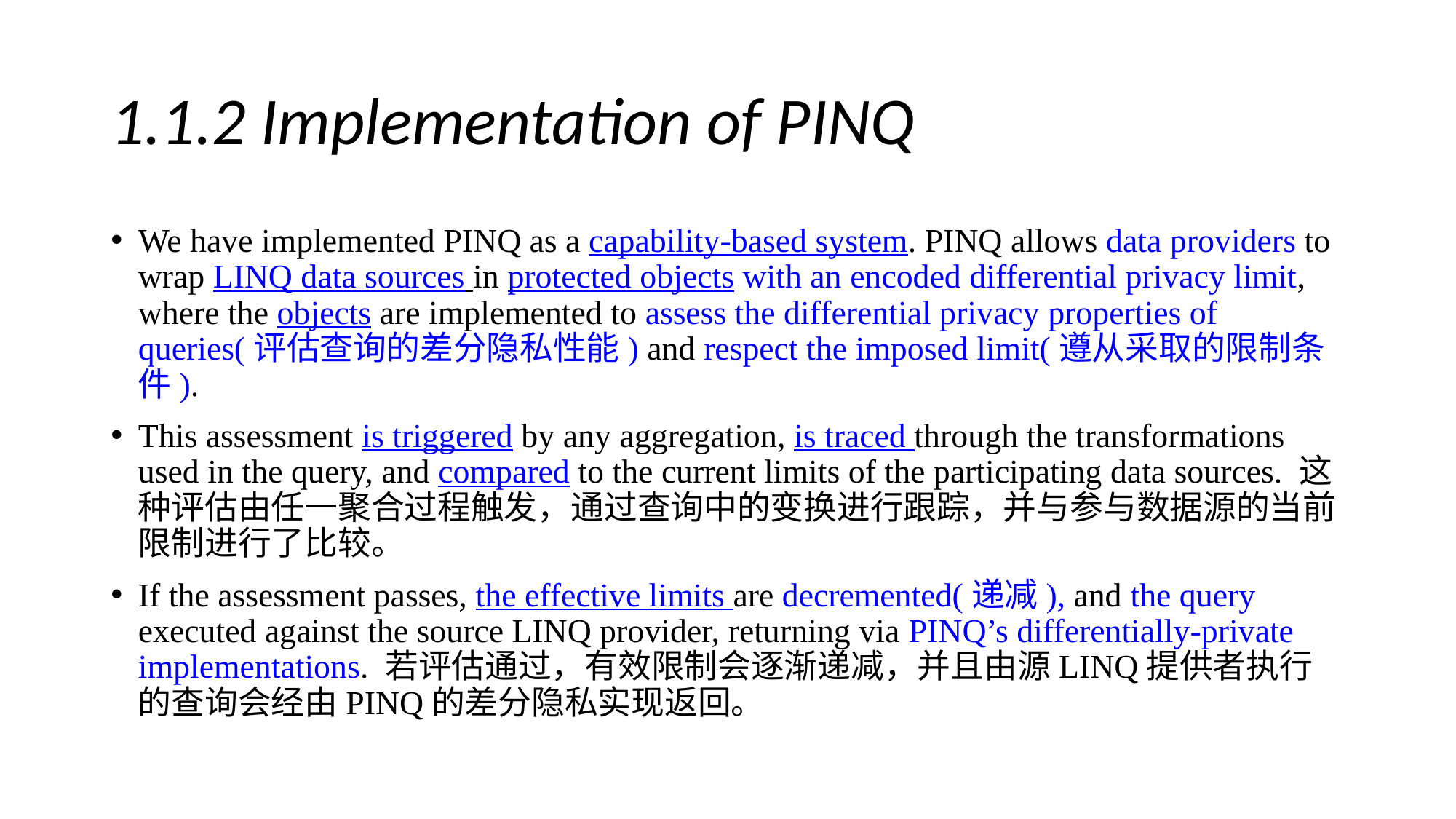

# 1.1.2 Implementation of PINQ
We have implemented PINQ as a capability-based system. PINQ allows data providers to wrap LINQ data sources in protected objects with an encoded differential privacy limit, where the objects are implemented to assess the differential privacy properties of queries(评估查询的差分隐私性能) and respect the imposed limit(遵从采取的限制条件).
This assessment is triggered by any aggregation, is traced through the transformations used in the query, and compared to the current limits of the participating data sources. 这种评估由任一聚合过程触发，通过查询中的变换进行跟踪，并与参与数据源的当前限制进行了比较。
If the assessment passes, the effective limits are decremented(递减), and the query executed against the source LINQ provider, returning via PINQ’s differentially-private implementations. 若评估通过，有效限制会逐渐递减，并且由源LINQ提供者执行的查询会经由PINQ的差分隐私实现返回。